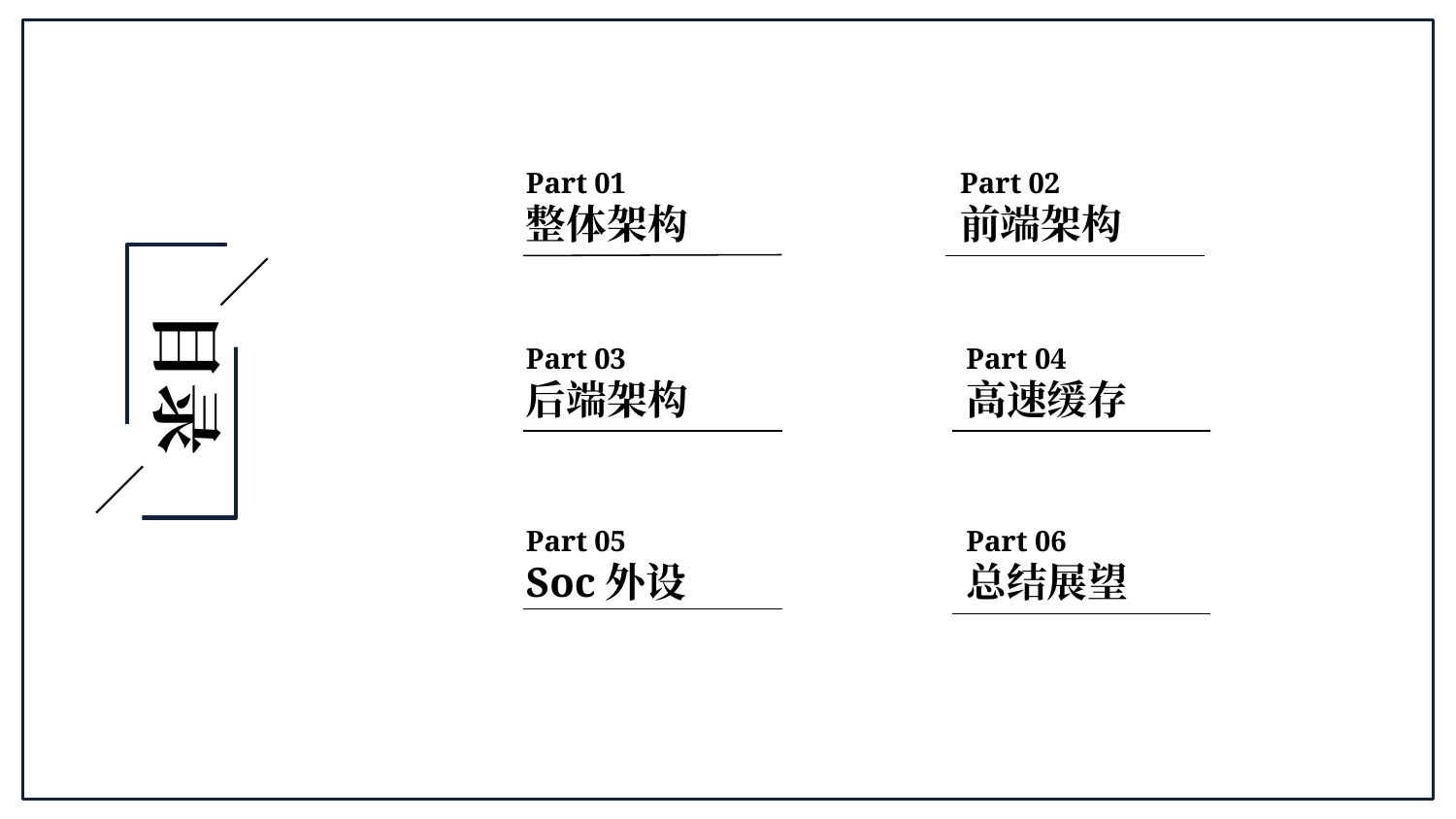

Part 02
前端架构
Part 01
整体架构

目录
Part 03
后端架构
Part 04
高速缓存
Part 05
Soc外设
Part 06
总结展望